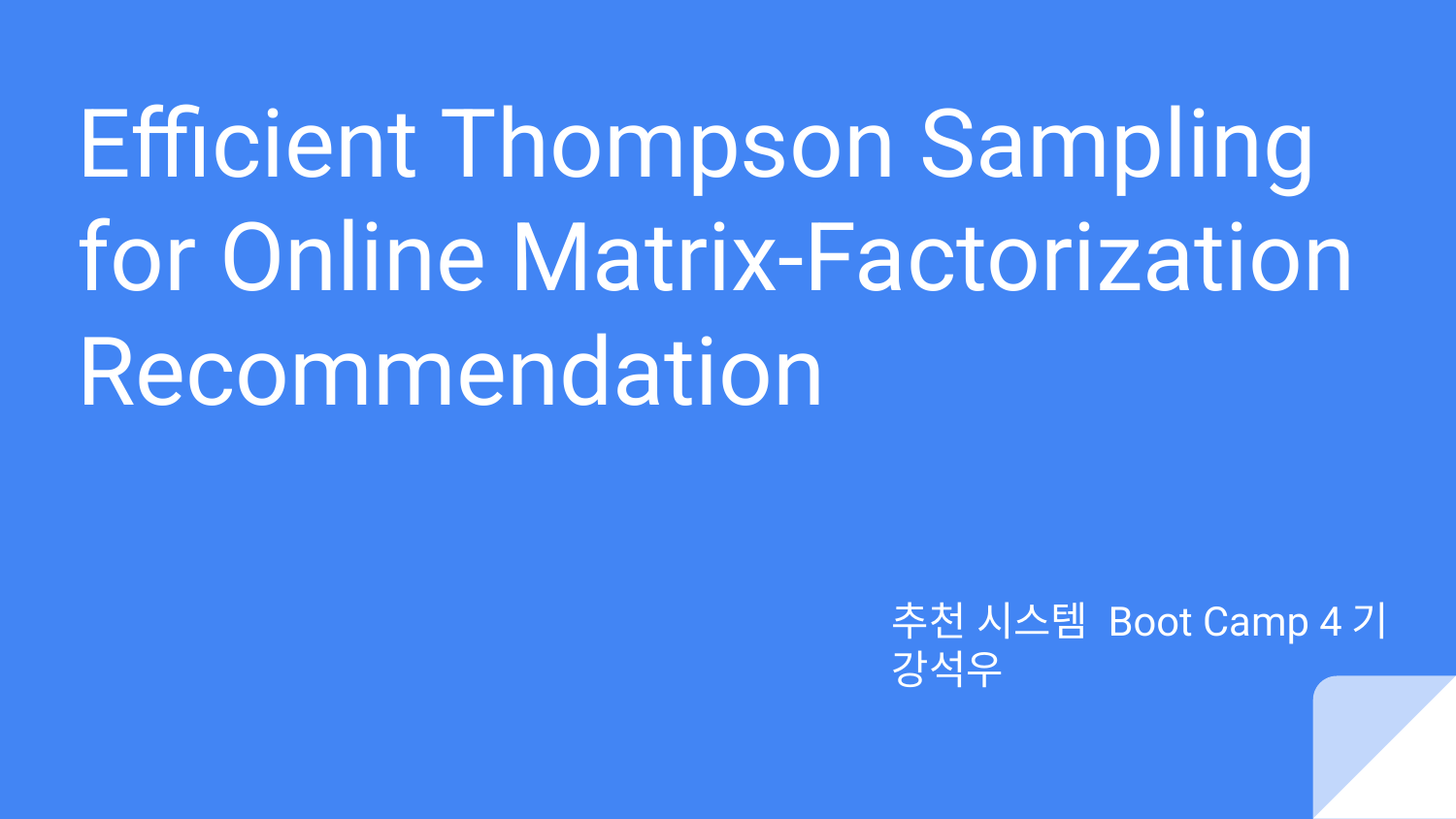

# Efficient Thompson Sampling for Online Matrix-Factorization Recommendation
추천 시스템 Boot Camp 4기
강석우